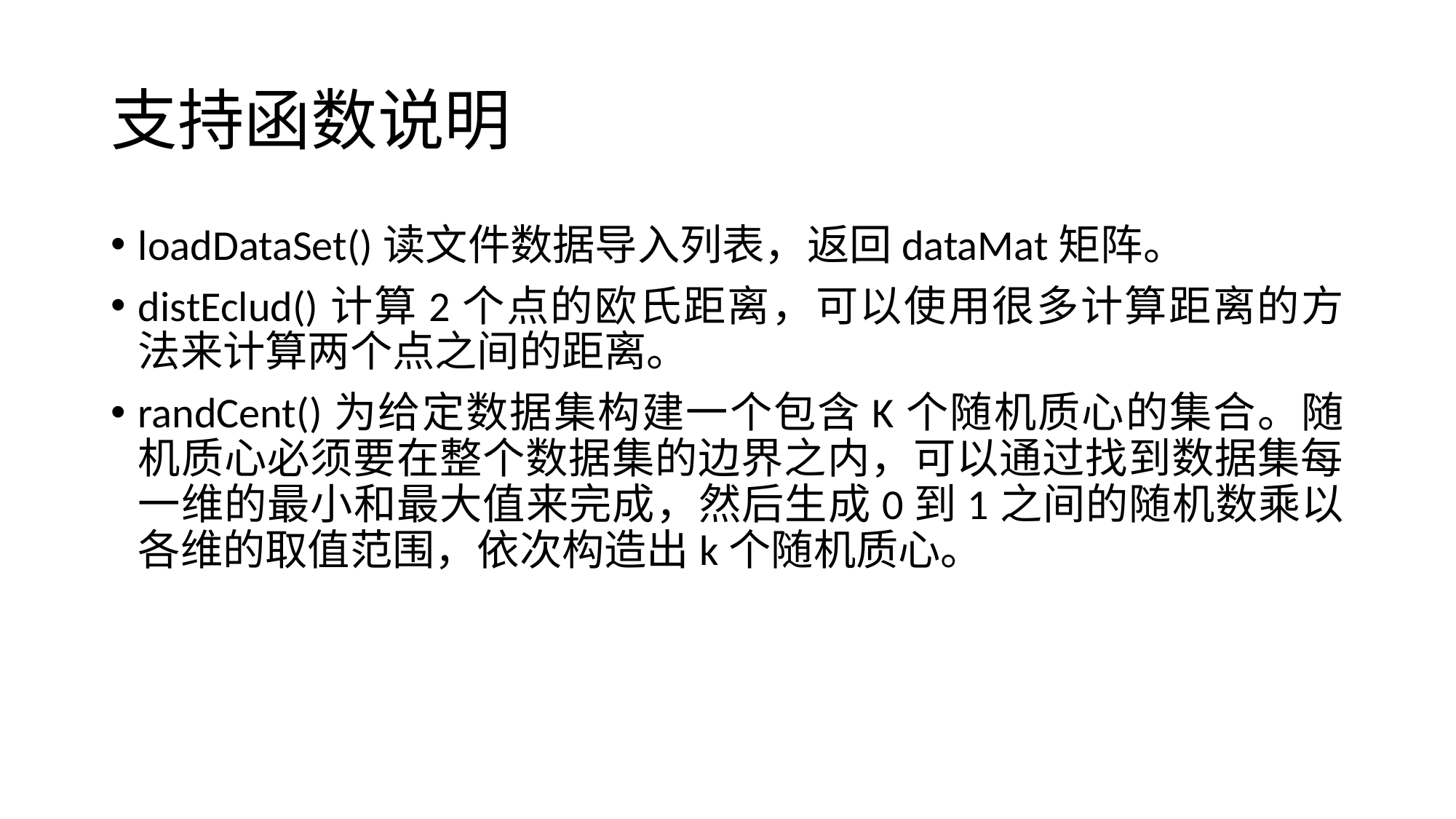

# 支持函数说明
loadDataSet()读文件数据导入列表，返回dataMat矩阵。
distEclud()计算2个点的欧氏距离，可以使用很多计算距离的方法来计算两个点之间的距离。
randCent()为给定数据集构建一个包含K个随机质心的集合。随机质心必须要在整个数据集的边界之内，可以通过找到数据集每一维的最小和最大值来完成，然后生成0到1之间的随机数乘以各维的取值范围，依次构造出k个随机质心。